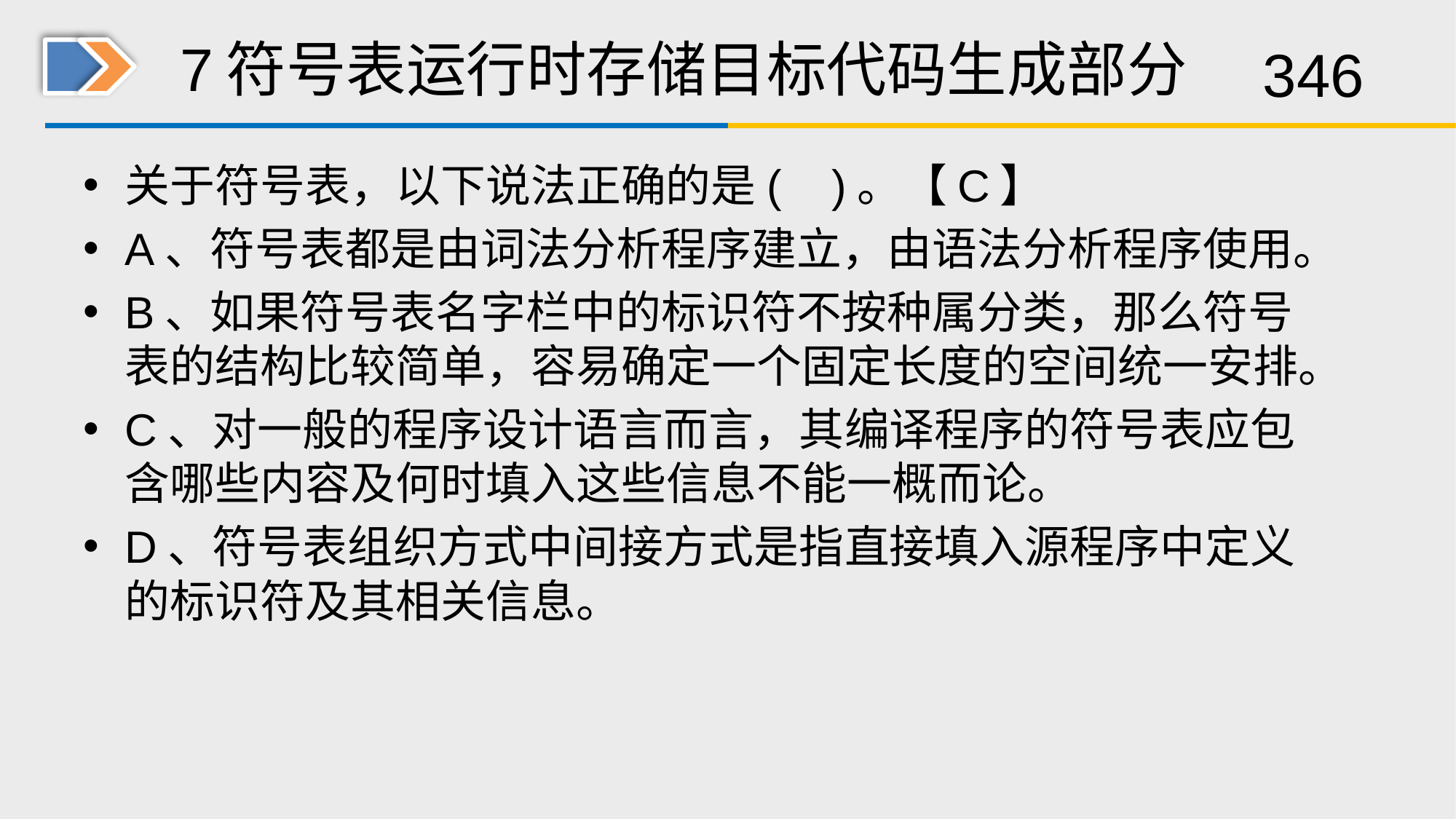

# 7符号表运行时存储目标代码生成部分
346
关于符号表，以下说法正确的是(    )。【C】
A、符号表都是由词法分析程序建立，由语法分析程序使用。
B、如果符号表名字栏中的标识符不按种属分类，那么符号表的结构比较简单，容易确定一个固定长度的空间统一安排。
C、对一般的程序设计语言而言，其编译程序的符号表应包含哪些内容及何时填入这些信息不能一概而论。
D、符号表组织方式中间接方式是指直接填入源程序中定义的标识符及其相关信息。